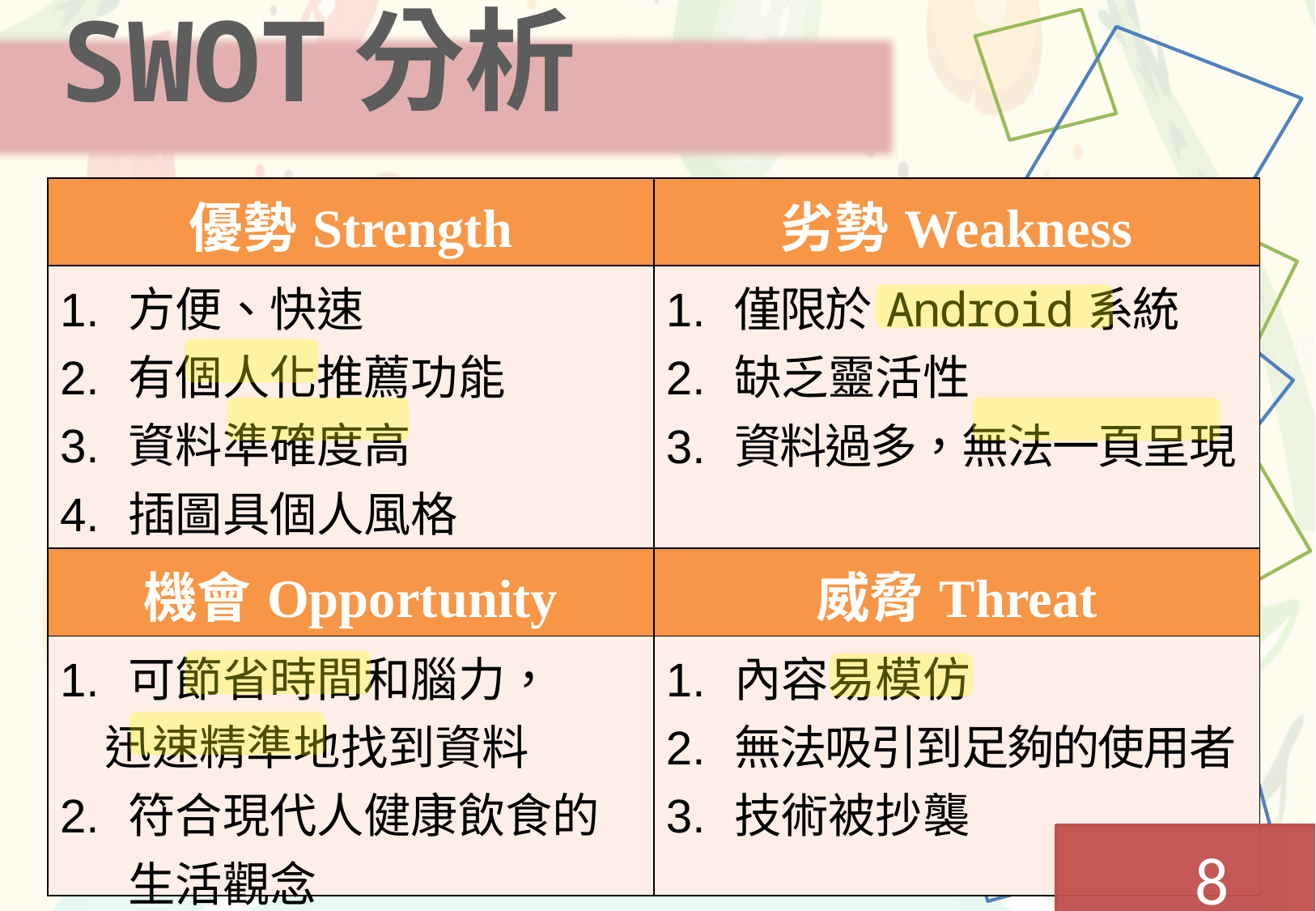

SWOT分析

| 優勢Strength | 劣勢Weakness |
| --- | --- |
| 方便、快速 有個人化推薦功能 資料準確度高 插圖具個人風格 | 僅限於Android系統 缺乏靈活性 資料過多，無法一頁呈現 |
| 機會Opportunity | 威脅Threat |
| 可節省時間和腦力， 迅速精準地找到資料 符合現代人健康飲食的生活觀念 | 內容易模仿 無法吸引到足夠的使用者 技術被抄襲 |

8